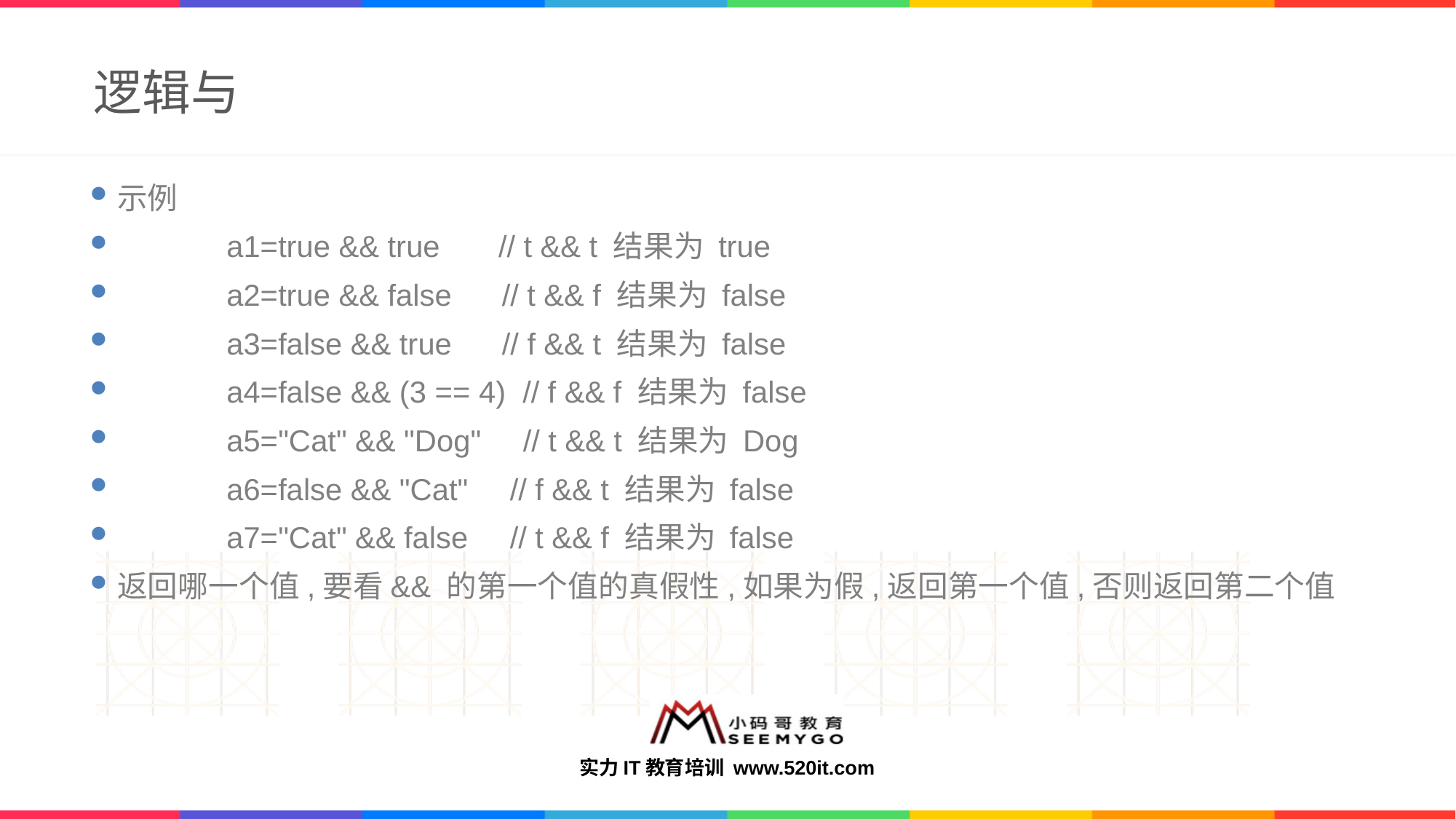

# 逻辑与
示例
	a1=true && true       // t && t 结果为 true
	a2=true && false      // t && f 结果为 false
	a3=false && true      // f && t 结果为 false
	a4=false && (3 == 4)  // f && f 结果为 false
	a5="Cat" && "Dog"     // t && t 结果为 Dog
	a6=false && "Cat"     // f && t 结果为 false
	a7="Cat" && false     // t && f 结果为 false
返回哪一个值,要看&& 的第一个值的真假性,如果为假,返回第一个值,否则返回第二个值